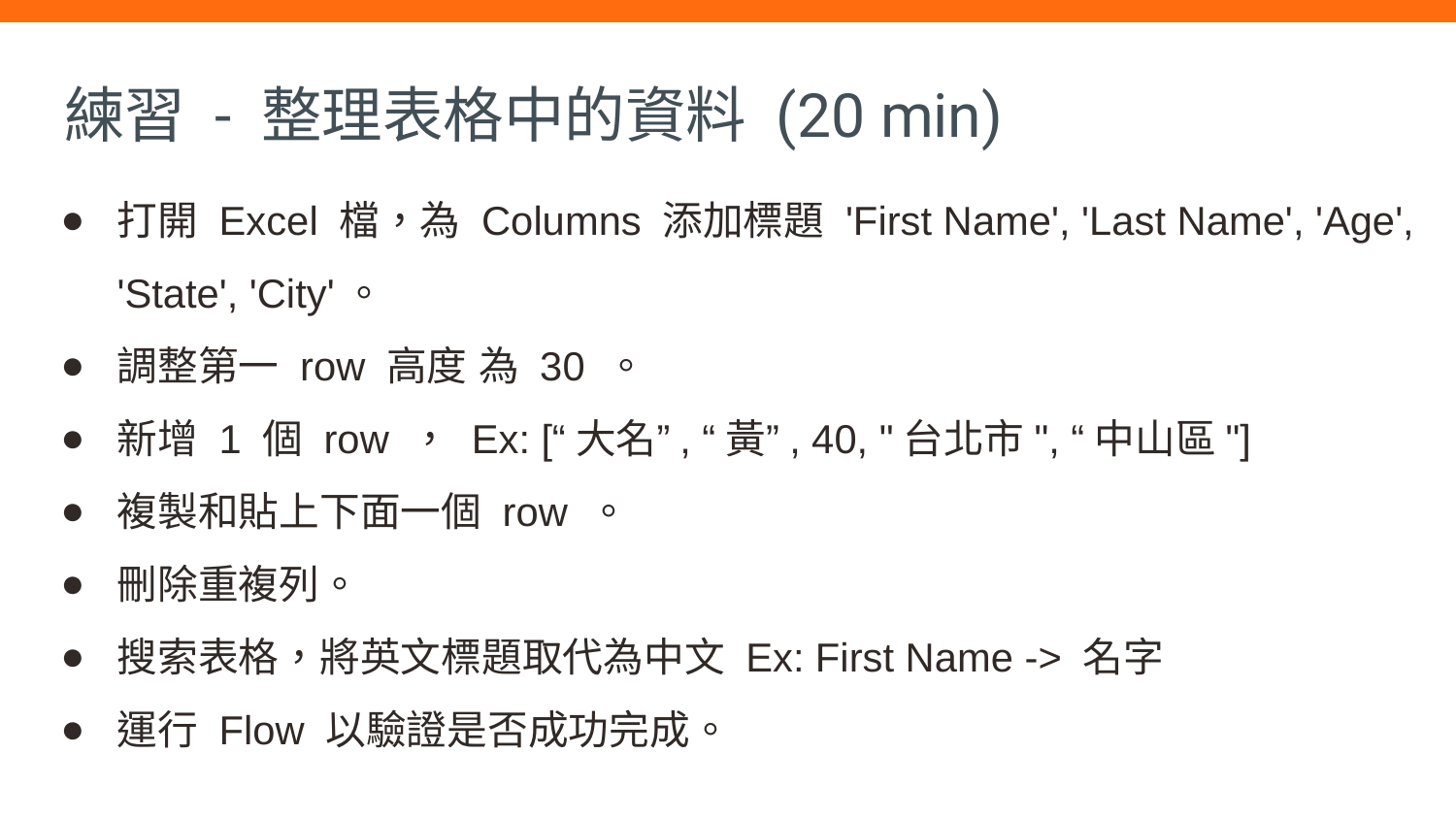

# 練習 - 整理表格中的資料 (20 min)
打開 Excel 檔，為 Columns 添加標題 'First Name', 'Last Name', 'Age', 'State', 'City'。
調整第一 row 高度 為 30 。
新增 1 個 row ， Ex: [“大名”, “黃”, 40, "台北市", “中山區"]
複製和貼上下面一個 row 。
刪除重複列。
搜索表格，將英文標題取代為中文 Ex: First Name -> 名字
運行 Flow 以驗證是否成功完成。